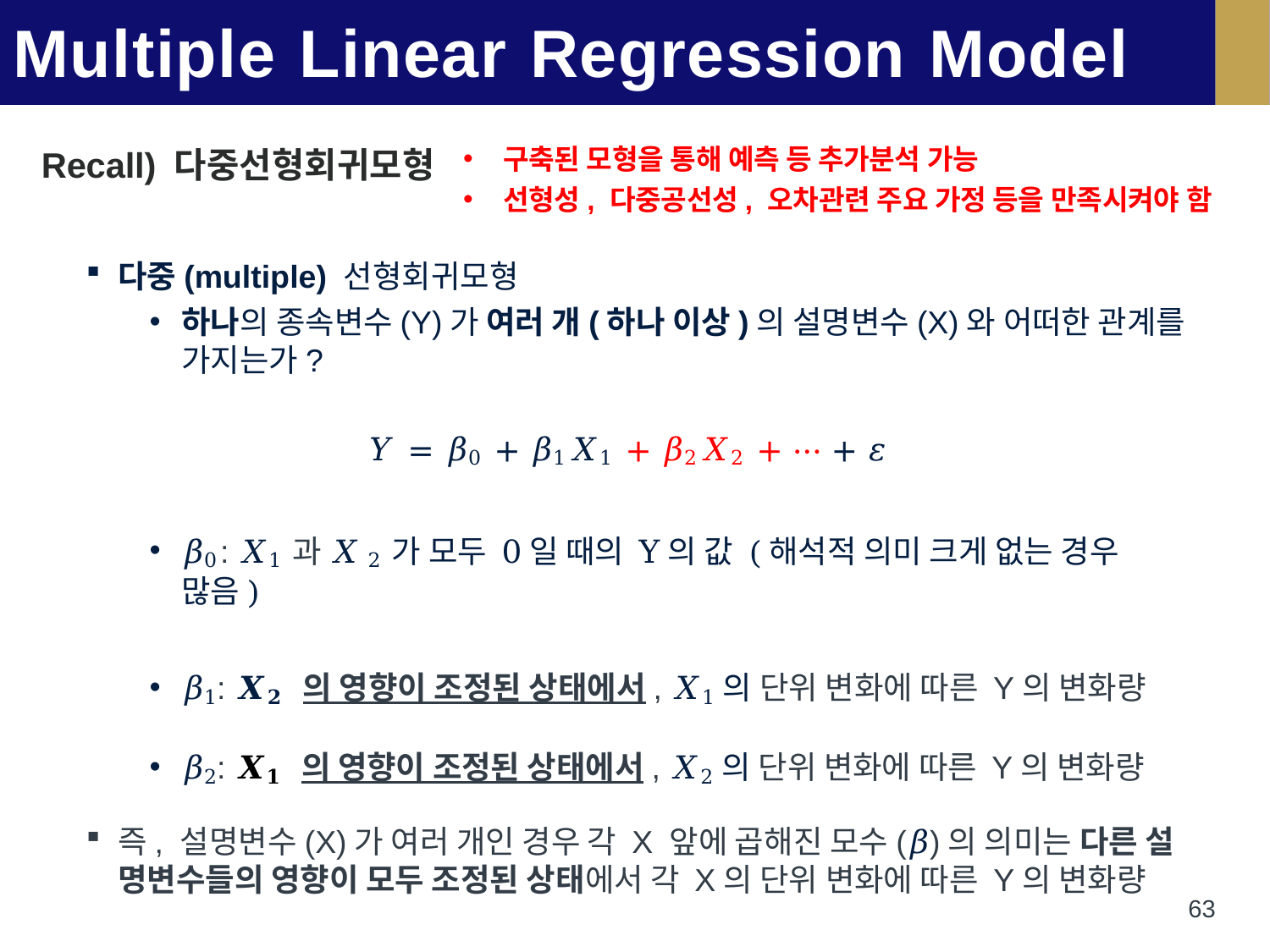

# Multiple Linear Regression Model
구축된 모형을 통해 예측 등 추가분석 가능
선형성, 다중공선성, 오차관련 주요 가정 등을 만족시켜야 함
Recall) 다중선형회귀모형
다중(multiple) 선형회귀모형
하나의 종속변수(Y)가 여러 개(하나 이상)의 설명변수(X)와 어떠한 관계를
가지는가?

𝑌 = 𝛽0  + 𝛽1𝑋1  + 𝛽2𝑋2  + ⋯ + 𝜀

𝛽0: 𝑋1과 𝑋2가 모두 0일 때의 Y의 값 (해석적 의미 크게 없는 경우 많음)

𝛽1: 𝑿𝟐  의 영향이 조정된 상태에서, 𝑋1의 단위 변화에 따른 Y의 변화량

𝛽2: 𝑿𝟏  의 영향이 조정된 상태에서, 𝑋2의 단위 변화에 따른 Y의 변화량

즉, 설명변수(X)가 여러 개인 경우 각 X 앞에 곱해진 모수(𝛽)의 의미는 다른 설  명변수들의 영향이 모두 조정된 상태에서 각 X의 단위 변화에 따른 Y의 변화량
63